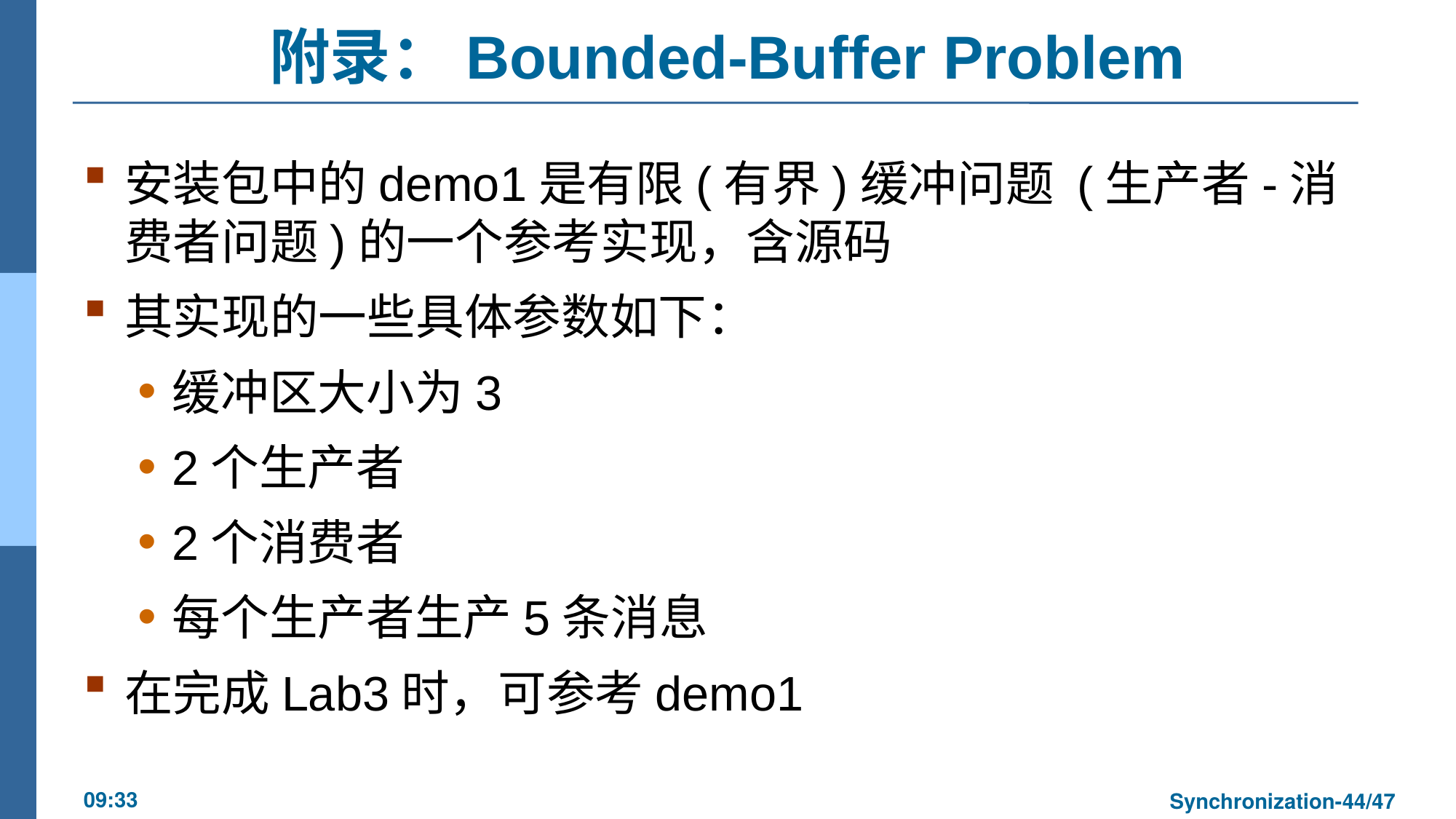

# 附录：Bounded-Buffer Problem
安装包中的demo1是有限(有界)缓冲问题 (生产者-消费者问题)的一个参考实现，含源码
其实现的一些具体参数如下：
缓冲区大小为3
2个生产者
2个消费者
每个生产者生产5条消息
在完成Lab3时，可参考demo1